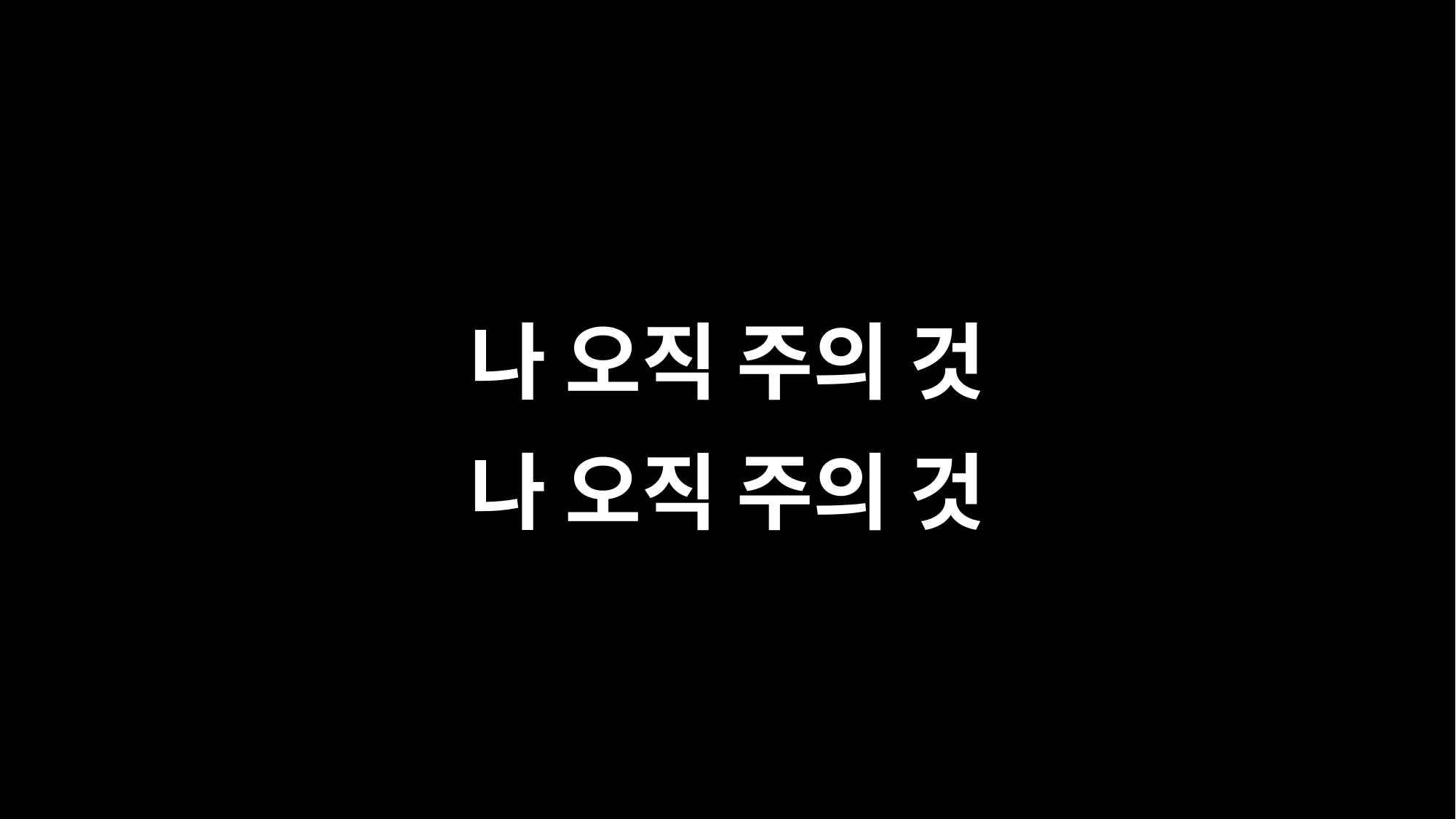

나 오직 주의 것
나 오직 주의 것